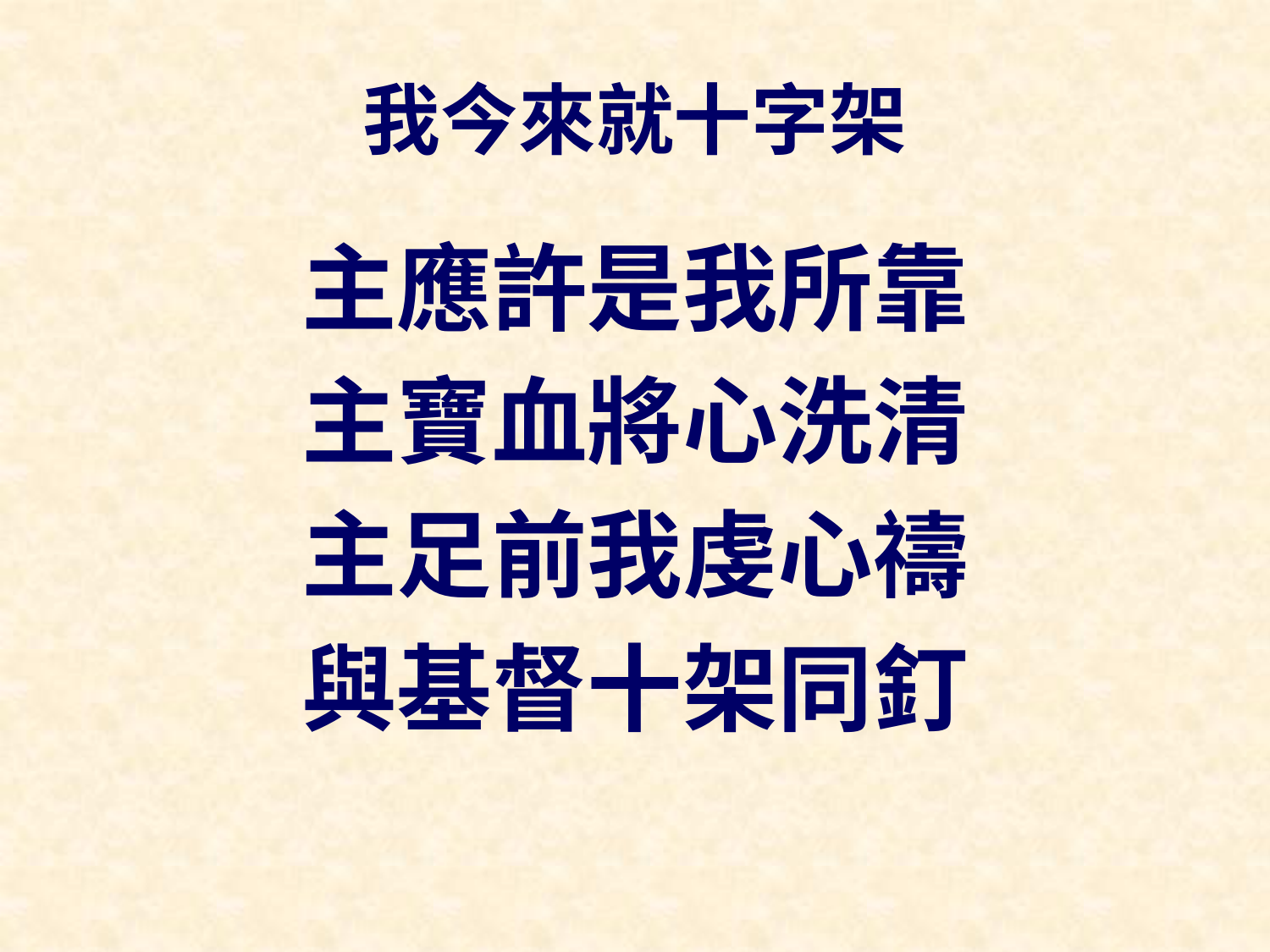

# 我今來就十字架
主應許是我所靠
主寶血將心洗清
主足前我虔心禱
與基督十架同釘